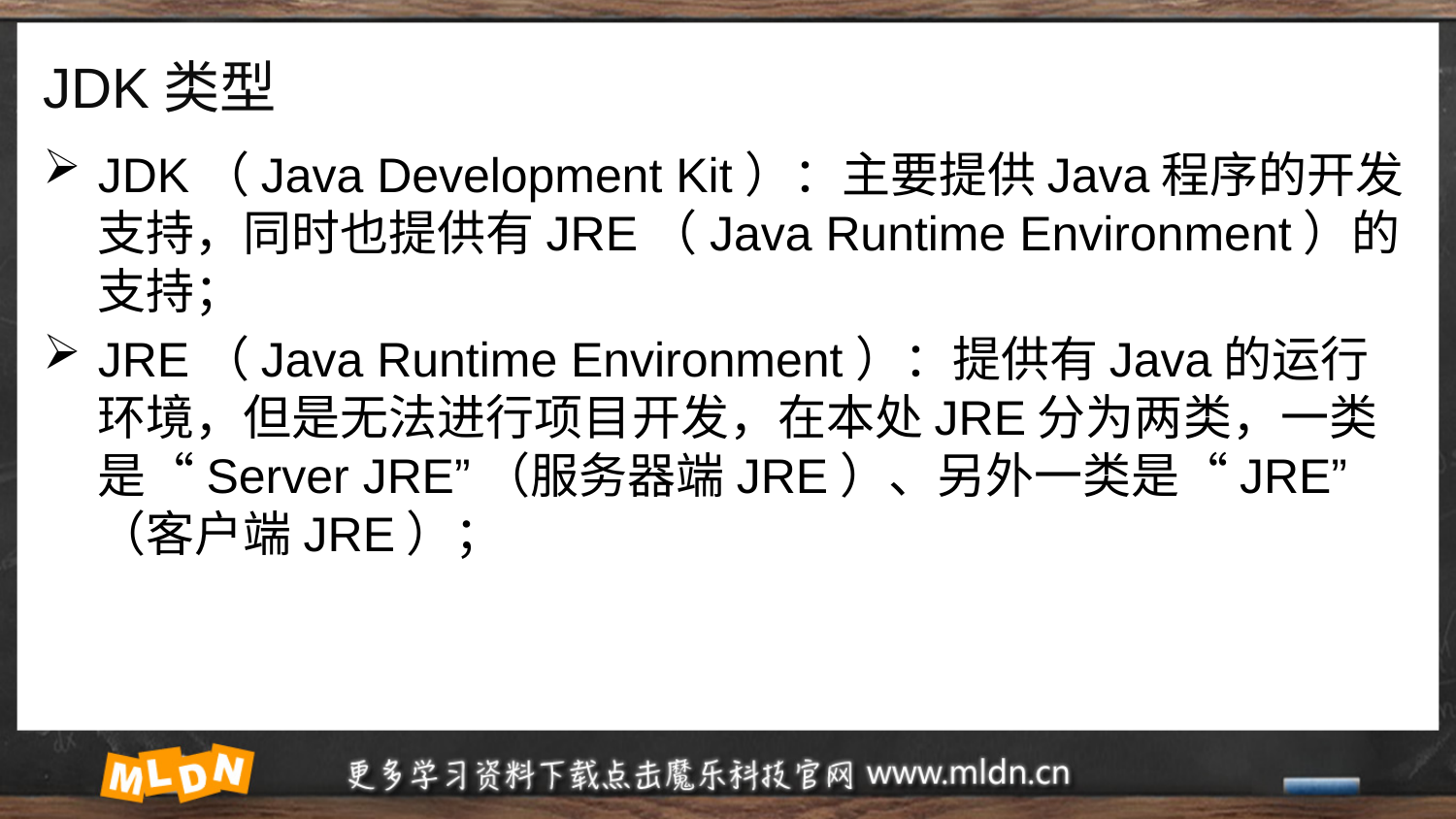

# JDK类型
JDK（Java Development Kit）：主要提供Java程序的开发支持，同时也提供有JRE（Java Runtime Environment）的支持；
JRE（Java Runtime Environment）：提供有Java的运行环境，但是无法进行项目开发，在本处JRE分为两类，一类是“Server JRE”（服务器端JRE）、另外一类是“JRE”（客户端JRE）；